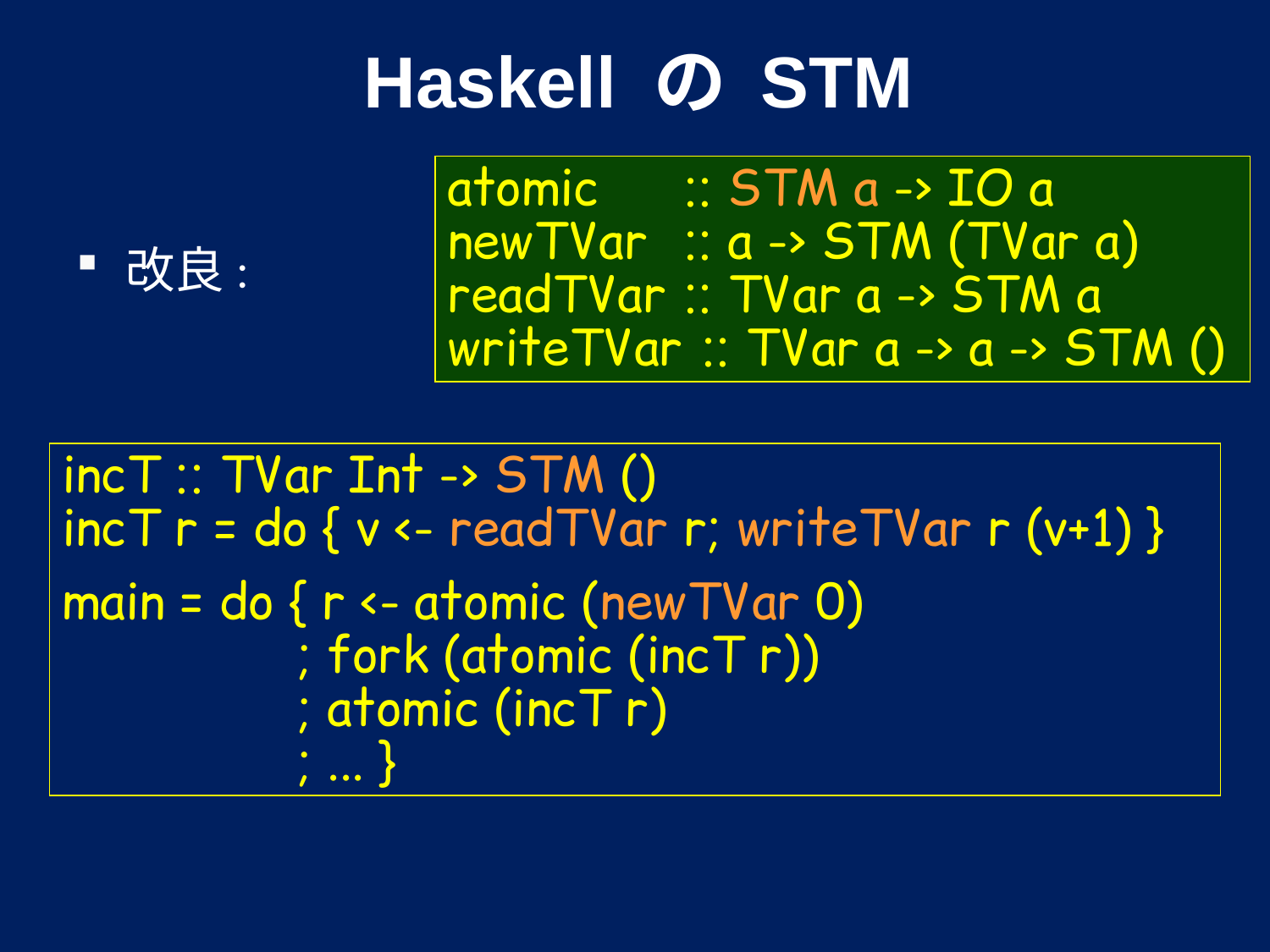

# Haskell の STM
atomic 	:: STM a -> IO a
newTVar 	:: a -> STM (TVar a)
readTVar 	:: TVar a -> STM a
writeTVar 	:: TVar a -> a -> STM ()
改良:

incT :: TVar Int -> STM ()
incT r = do { v <- readTVar r; writeTVar r (v+1) }
main = do { r <- atomic (newTVar 0)
	; fork (atomic (incT r))
	; atomic (incT r)
	; ... }